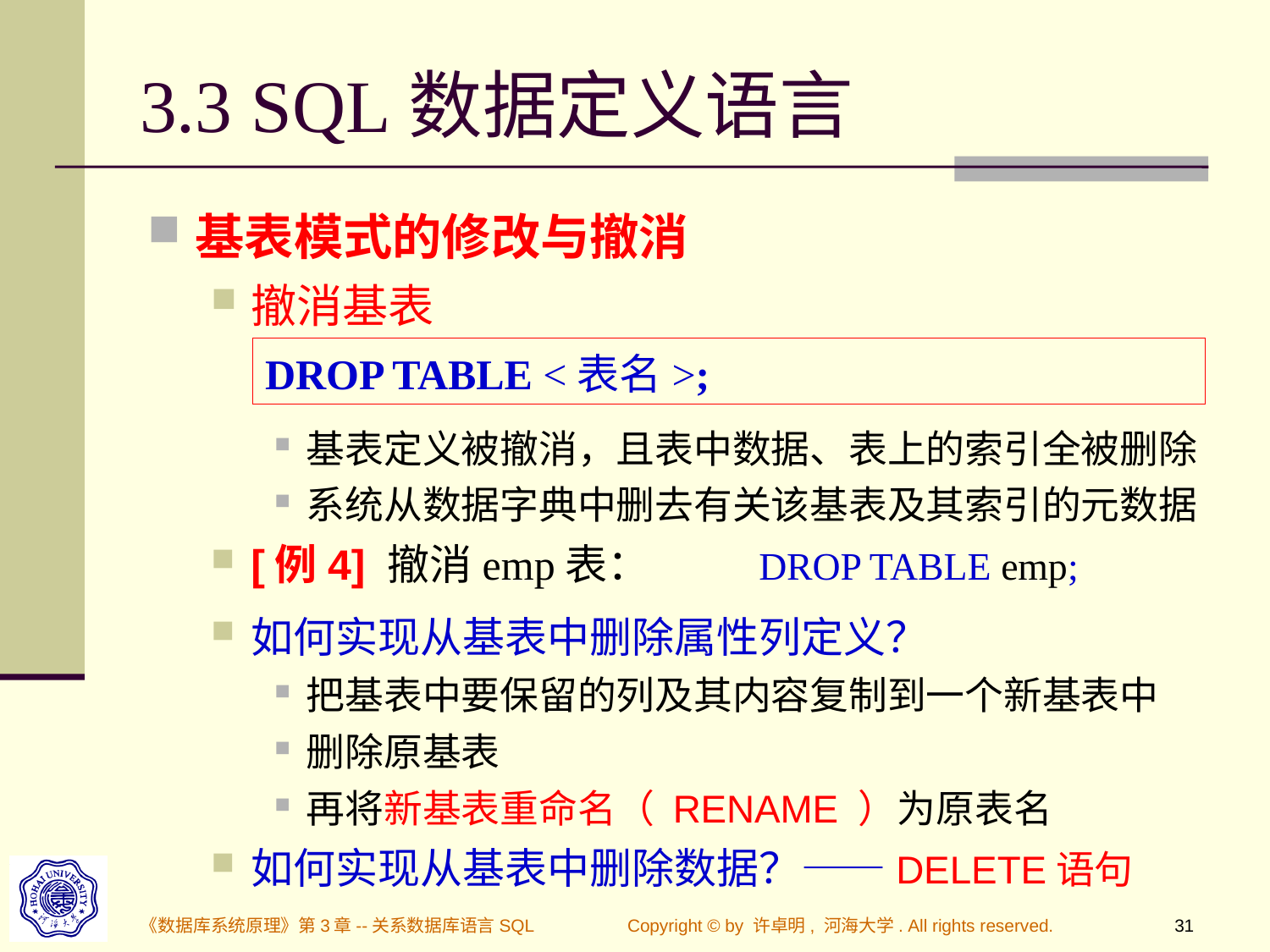

# 3.3 SQL数据定义语言
基表模式的修改与撤消
撤消基表

基表定义被撤消，且表中数据、表上的索引全被删除
系统从数据字典中删去有关该基表及其索引的元数据
[例4] 撤消emp表：	DROP TABLE emp;
如何实现从基表中删除属性列定义？
把基表中要保留的列及其内容复制到一个新基表中
删除原基表
再将新基表重命名（ RENAME ）为原表名
如何实现从基表中删除数据？——DELETE语句
DROP TABLE <表名>;
《数据库系统原理》第3章--关系数据库语言SQL
Copyright © by 许卓明, 河海大学. All rights reserved.
31